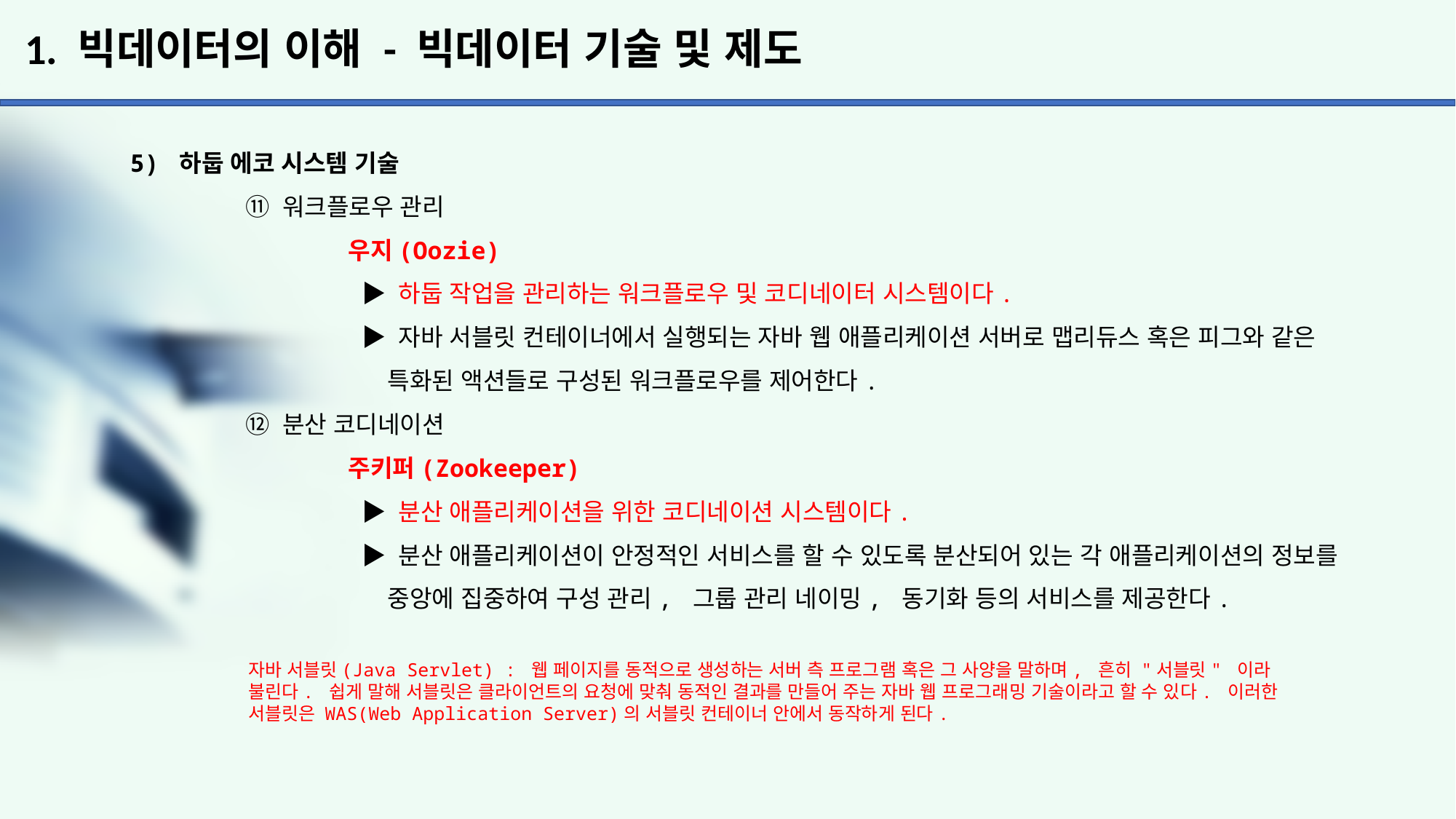

# 1. 빅데이터의 이해 - 빅데이터 기술 및 제도
5) 하둡 에코 시스템 기술
	 ⑪ 워크플로우 관리
		우지(Oozie)
		  ▶ 하둡 작업을 관리하는 워크플로우 및 코디네이터 시스템이다.
		  ▶ 자바 서블릿 컨테이너에서 실행되는 자바 웹 애플리케이션 서버로 맵리듀스 혹은 피그와 같은
		     특화된 액션들로 구성된 워크플로우를 제어한다.
	 ⑫ 분산 코디네이션
		주키퍼(Zookeeper)
		  ▶ 분산 애플리케이션을 위한 코디네이션 시스템이다.
		  ▶ 분산 애플리케이션이 안정적인 서비스를 할 수 있도록 분산되어 있는 각 애플리케이션의 정보를
		     중앙에 집중하여 구성 관리, 그룹 관리 네이밍, 동기화 등의 서비스를 제공한다.
자바 서블릿(Java Servlet) : 웹 페이지를 동적으로 생성하는 서버 측 프로그램 혹은 그 사양을 말하며, 흔히 "서블릿" 이라 불린다. 쉽게 말해 서블릿은 클라이언트의 요청에 맞춰 동적인 결과를 만들어 주는 자바 웹 프로그래밍 기술이라고 할 수 있다. 이러한 서블릿은 WAS(Web Application Server)의 서블릿 컨테이너 안에서 동작하게 된다.